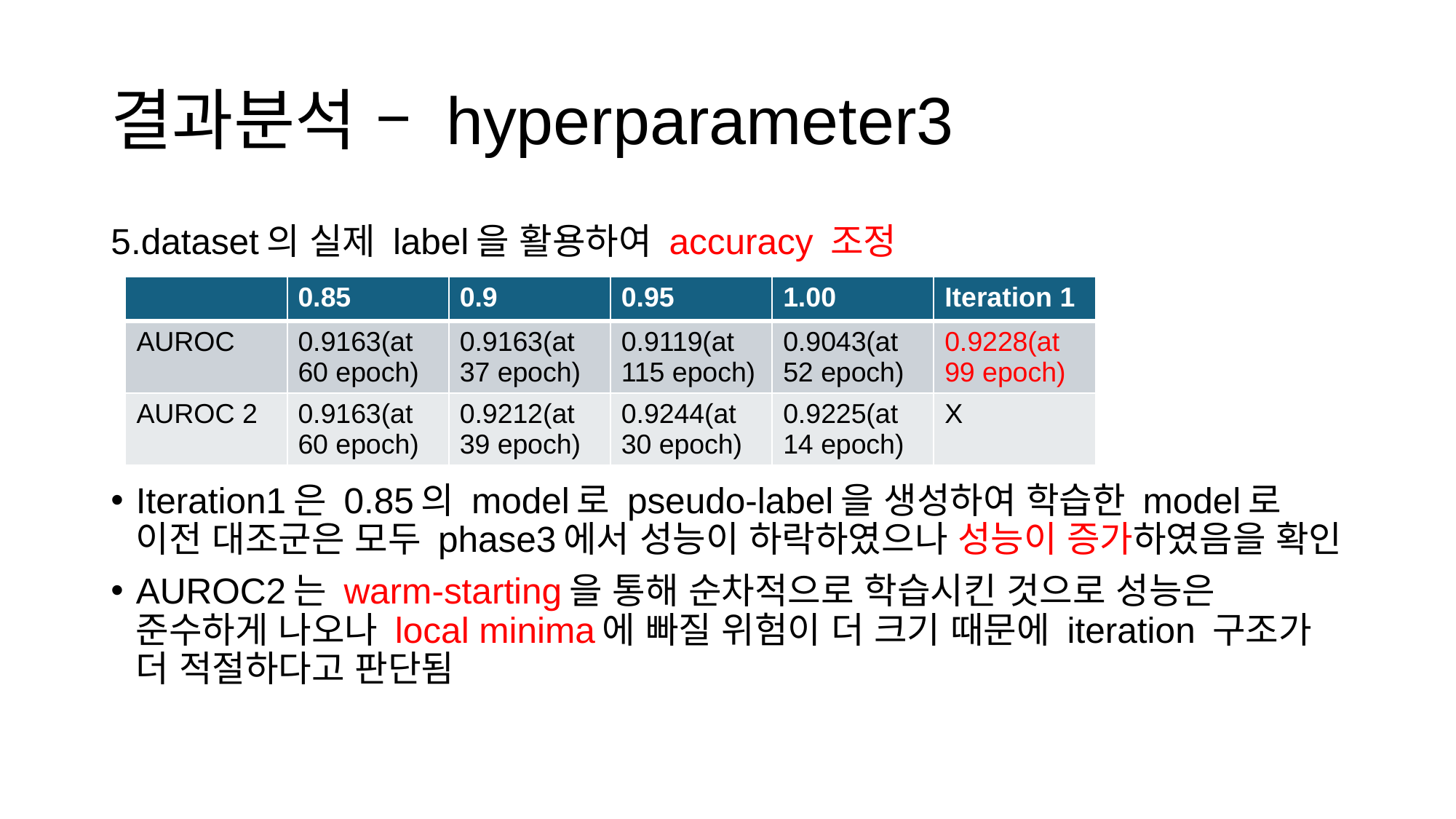

# 결과분석 – hyperparameter3
5.dataset의 실제 label을 활용하여 accuracy 조정

Iteration1은 0.85의 model로 pseudo-label을 생성하여 학습한 model로 이전 대조군은 모두 phase3에서 성능이 하락하였으나 성능이 증가하였음을 확인
AUROC2는 warm-starting을 통해 순차적으로 학습시킨 것으로 성능은 준수하게 나오나 local minima에 빠질 위험이 더 크기 때문에 iteration 구조가 더 적절하다고 판단됨
|  | 0.85 | 0.9 | 0.95 | 1.00 | Iteration 1 |
| --- | --- | --- | --- | --- | --- |
| AUROC | 0.9163(at 60 epoch) | 0.9163(at 37 epoch) | 0.9119(at 115 epoch) | 0.9043(at 52 epoch) | 0.9228(at 99 epoch) |
| AUROC 2 | 0.9163(at 60 epoch) | 0.9212(at 39 epoch) | 0.9244(at 30 epoch) | 0.9225(at 14 epoch) | X |